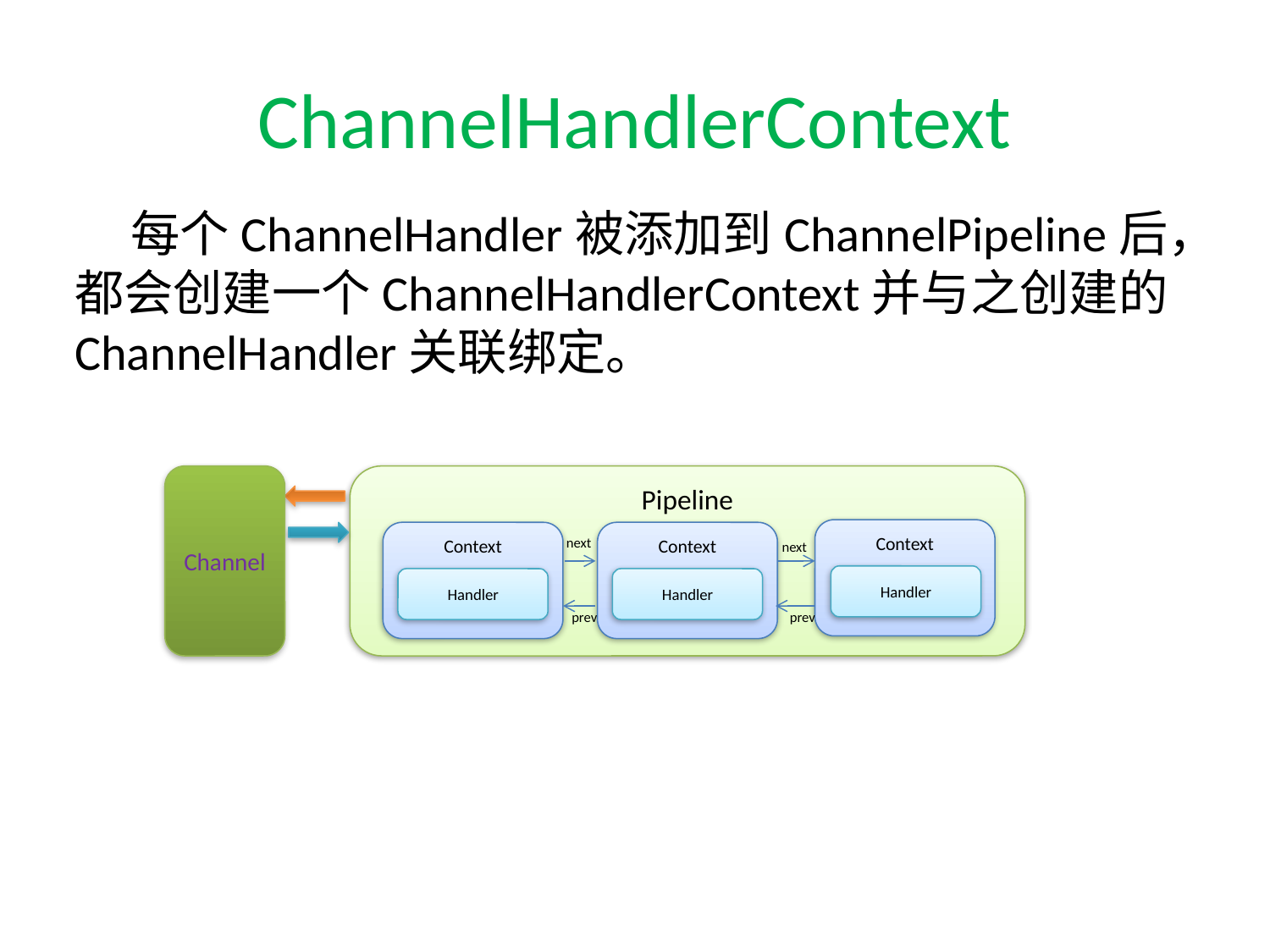

# ChannelHandlerContext
    每个ChannelHandler被添加到ChannelPipeline后，都会创建一个ChannelHandlerContext并与之创建的ChannelHandler关联绑定。
Channel
Pipeline

Context

Context
Context
next
next
Handler
Handler
Handler
prev
prev